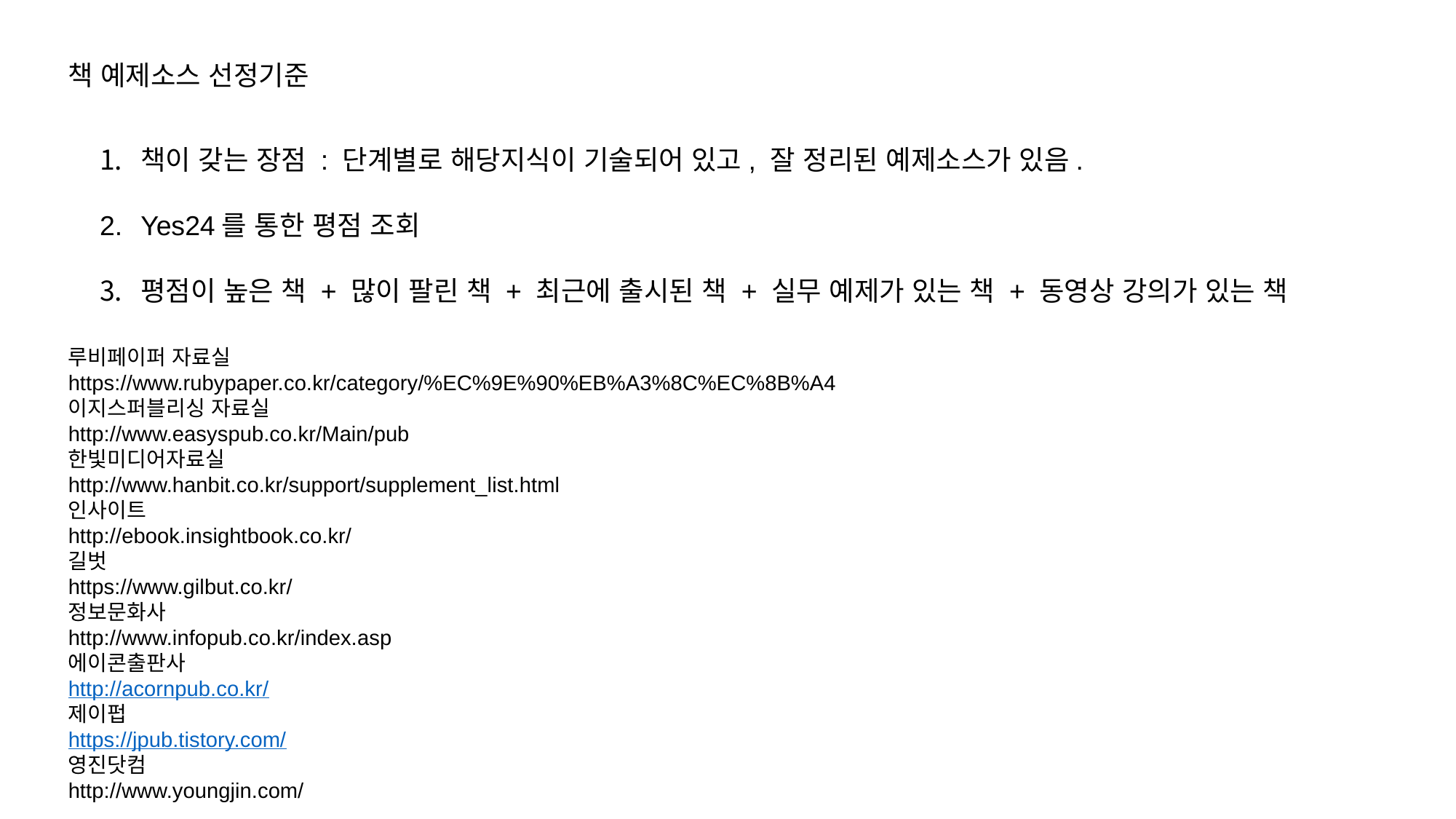

책 예제소스 선정기준
책이 갖는 장점 : 단계별로 해당지식이 기술되어 있고, 잘 정리된 예제소스가 있음.

Yes24를 통한 평점 조회

평점이 높은 책 + 많이 팔린 책 + 최근에 출시된 책 + 실무 예제가 있는 책 + 동영상 강의가 있는 책

루비페이퍼 자료실
https://www.rubypaper.co.kr/category/%EC%9E%90%EB%A3%8C%EC%8B%A4
이지스퍼블리싱 자료실
http://www.easyspub.co.kr/Main/pub
한빛미디어자료실
http://www.hanbit.co.kr/support/supplement_list.html
인사이트
http://ebook.insightbook.co.kr/
길벗
https://www.gilbut.co.kr/
정보문화사
http://www.infopub.co.kr/index.asp
에이콘출판사
http://acornpub.co.kr/
제이펍
https://jpub.tistory.com/
영진닷컴
http://www.youngjin.com/